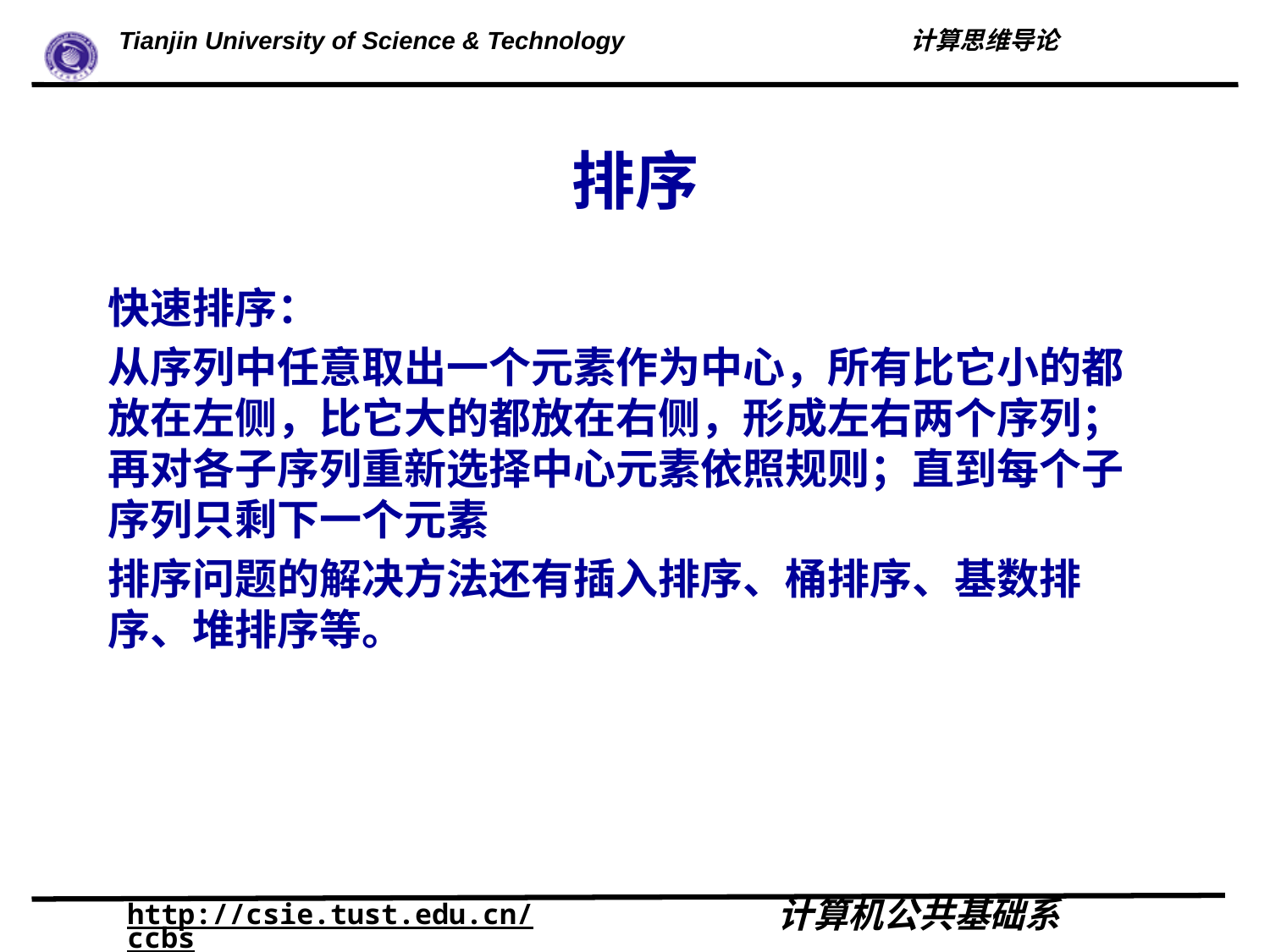

# 排序
快速排序：
从序列中任意取出一个元素作为中心，所有比它小的都放在左侧，比它大的都放在右侧，形成左右两个序列；再对各子序列重新选择中心元素依照规则；直到每个子序列只剩下一个元素
排序问题的解决方法还有插入排序、桶排序、基数排序、堆排序等。